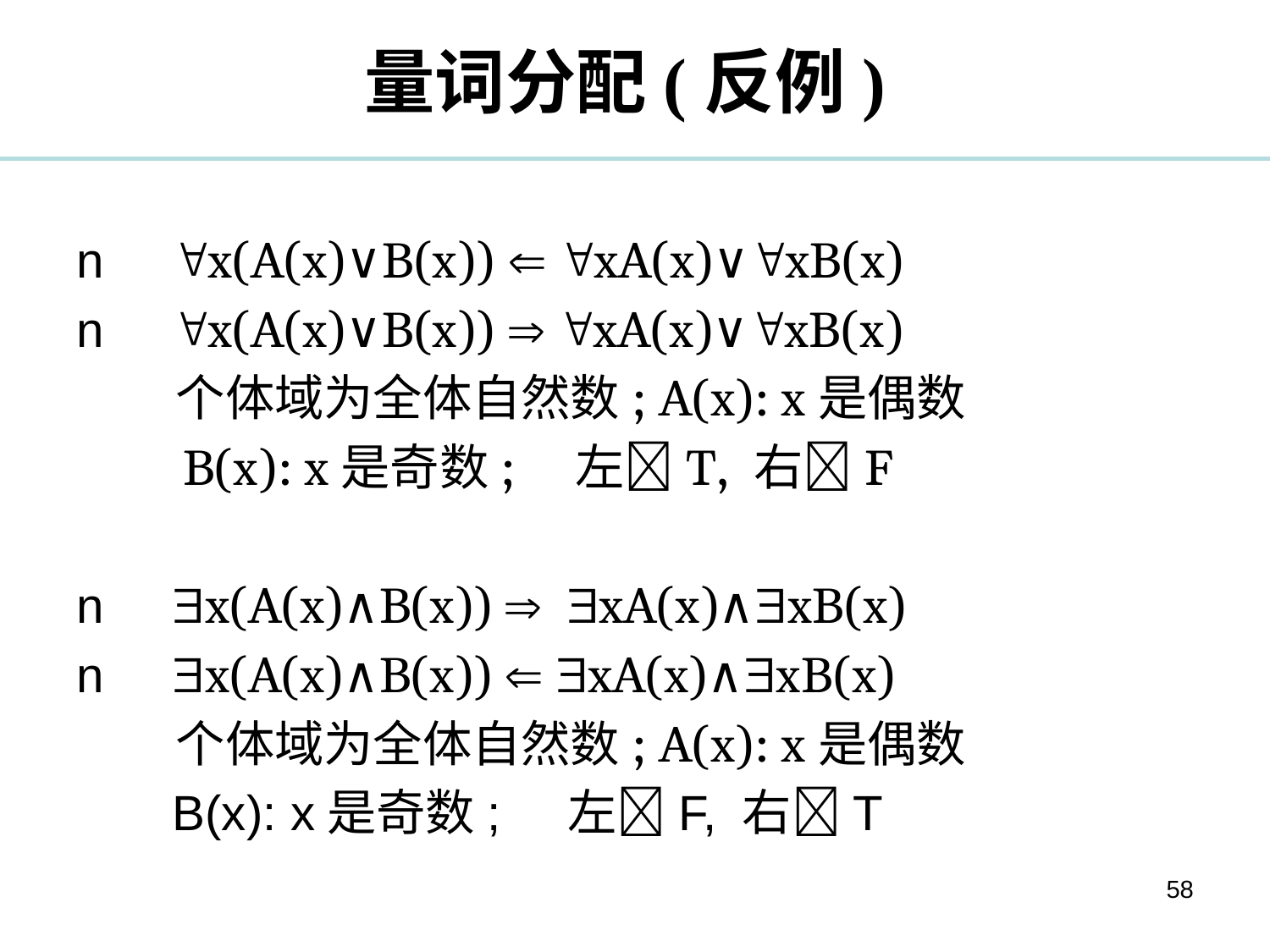

# 量词分配(反例)
n     ∀x(A(x)∨B(x)) ⇐ ∀xA(x)∨∀xB(x)
n     ∀x(A(x)∨B(x)) ⇒ ∀xA(x)∨∀xB(x)
        个体域为全体自然数; A(x): x是偶数
         B(x): x是奇数;    左⇔T, 右⇔F

n     ∃x(A(x)∧B(x)) ⇒  ∃xA(x)∧∃xB(x)
n     ∃x(A(x)∧B(x)) ⇐ ∃xA(x)∧∃xB(x)
        个体域为全体自然数; A(x): x是偶数
       B(x): x是奇数;    左⇔F, 右⇔T
58